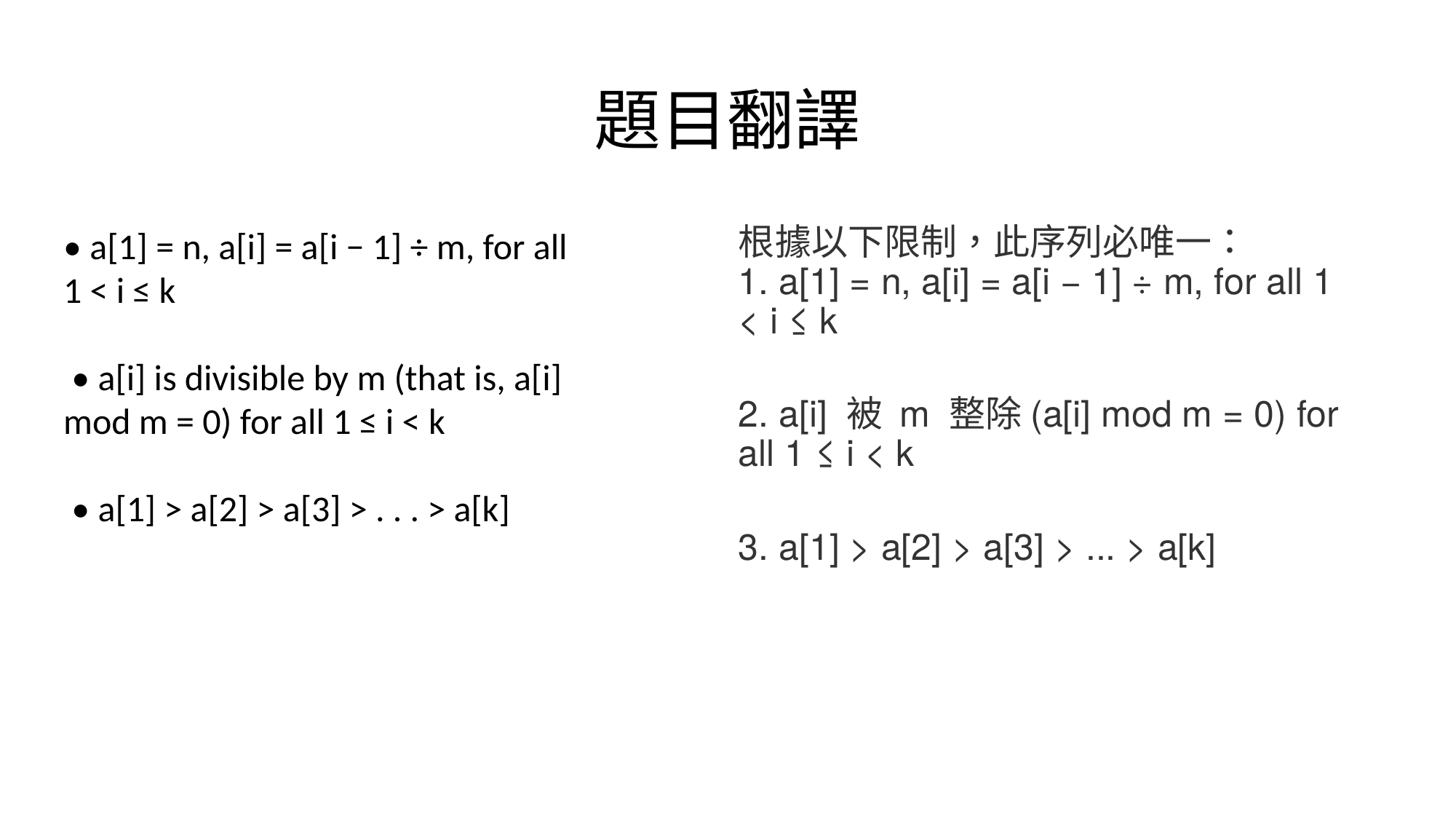

# 題目翻譯
• a[1] = n, a[i] = a[i − 1] ÷ m, for all 1 < i ≤ k

 • a[i] is divisible by m (that is, a[i] mod m = 0) for all 1 ≤ i < k

 • a[1] > a[2] > a[3] > . . . > a[k]
根據以下限制，此序列必唯一：
1. a[1] = n, a[i] = a[i − 1] ÷ m, for all 1 < i ≤ k
2. a[i] 被 m 整除(a[i] mod m = 0) for all 1 ≤ i < k
3. a[1] > a[2] > a[3] > ... > a[k]